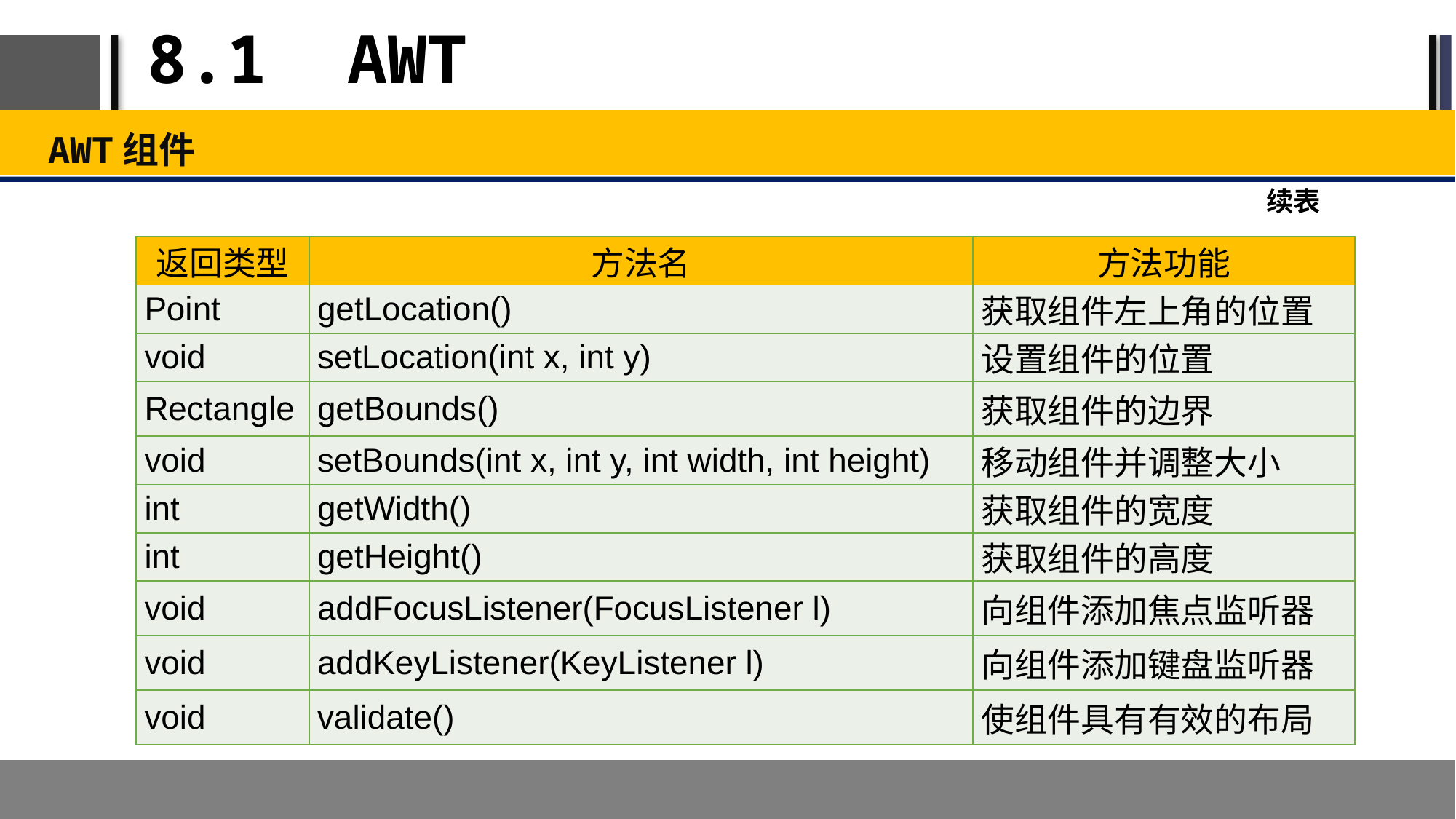

# 8.1  AWT

AWT组件

续表
| 返回类型 | 方法名 | 方法功能 |
| --- | --- | --- |
| Point | getLocation() | 获取组件左上角的位置 |
| void | setLocation(int x, int y) | 设置组件的位置 |
| Rectangle | getBounds() | 获取组件的边界 |
| void | setBounds(int x, int y, int width, int height) | 移动组件并调整大小 |
| int | getWidth() | 获取组件的宽度 |
| int | getHeight() | 获取组件的高度 |
| void | addFocusListener(FocusListener l) | 向组件添加焦点监听器 |
| void | addKeyListener(KeyListener l) | 向组件添加键盘监听器 |
| void | validate() | 使组件具有有效的布局 |